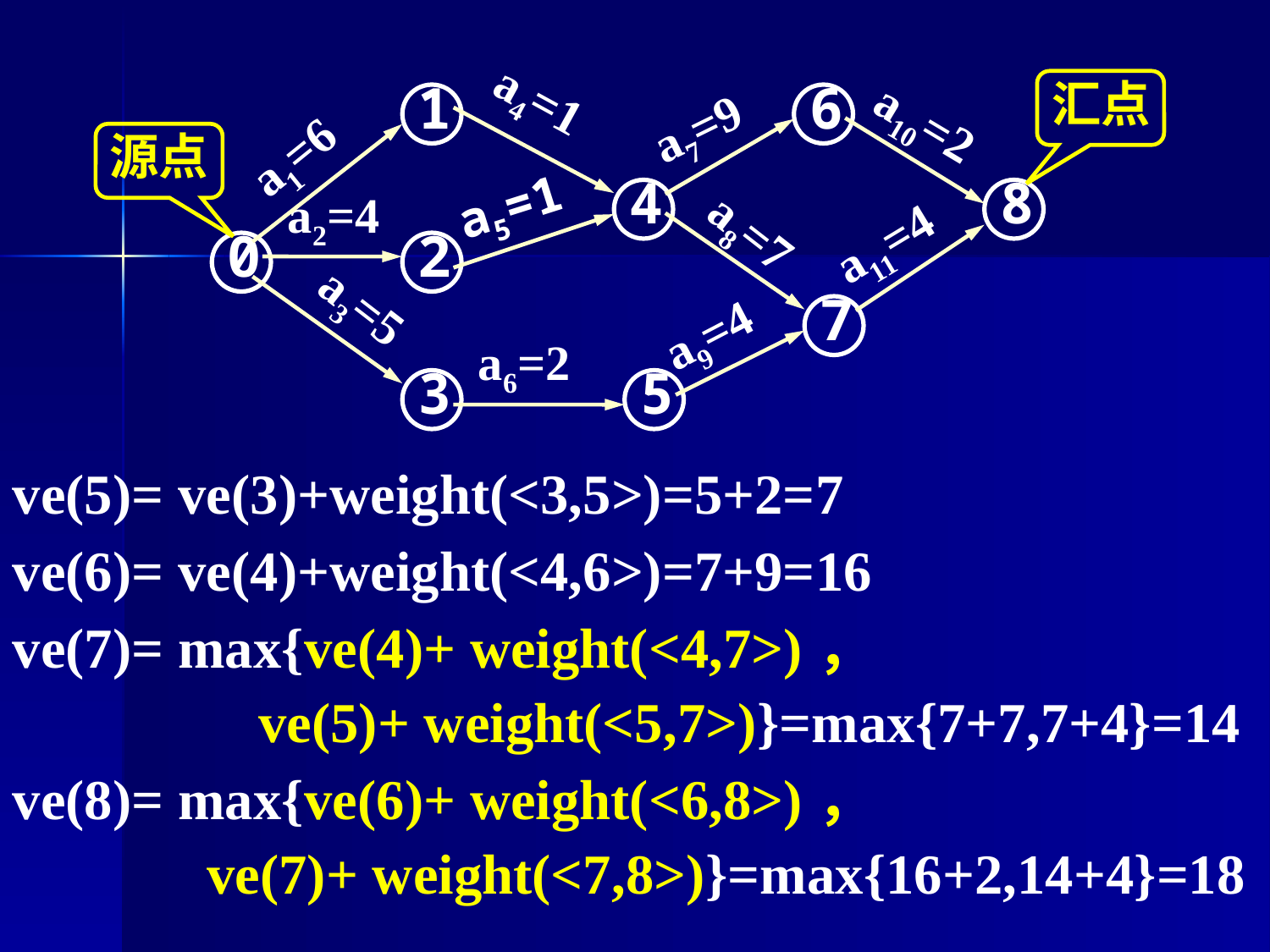

1

6

汇点

a7=9
a4=1
a10=2

a1=6
源点

4

8

a5=1
a2=4
a11=4
0

2

a8=7

7

a9=4
a3=5
a6=2

3

5

ve(5)= ve(3)+weight(<3,5>)=5+2=7
ve(6)= ve(4)+weight(<4,6>)=7+9=16
ve(7)= max{ve(4)+ weight(<4,7>)，
                  ve(5)+ weight(<5,7>)}=max{7+7,7+4}=14
ve(8)= max{ve(6)+ weight(<6,8>)，
              ve(7)+ weight(<7,8>)}=max{16+2,14+4}=18